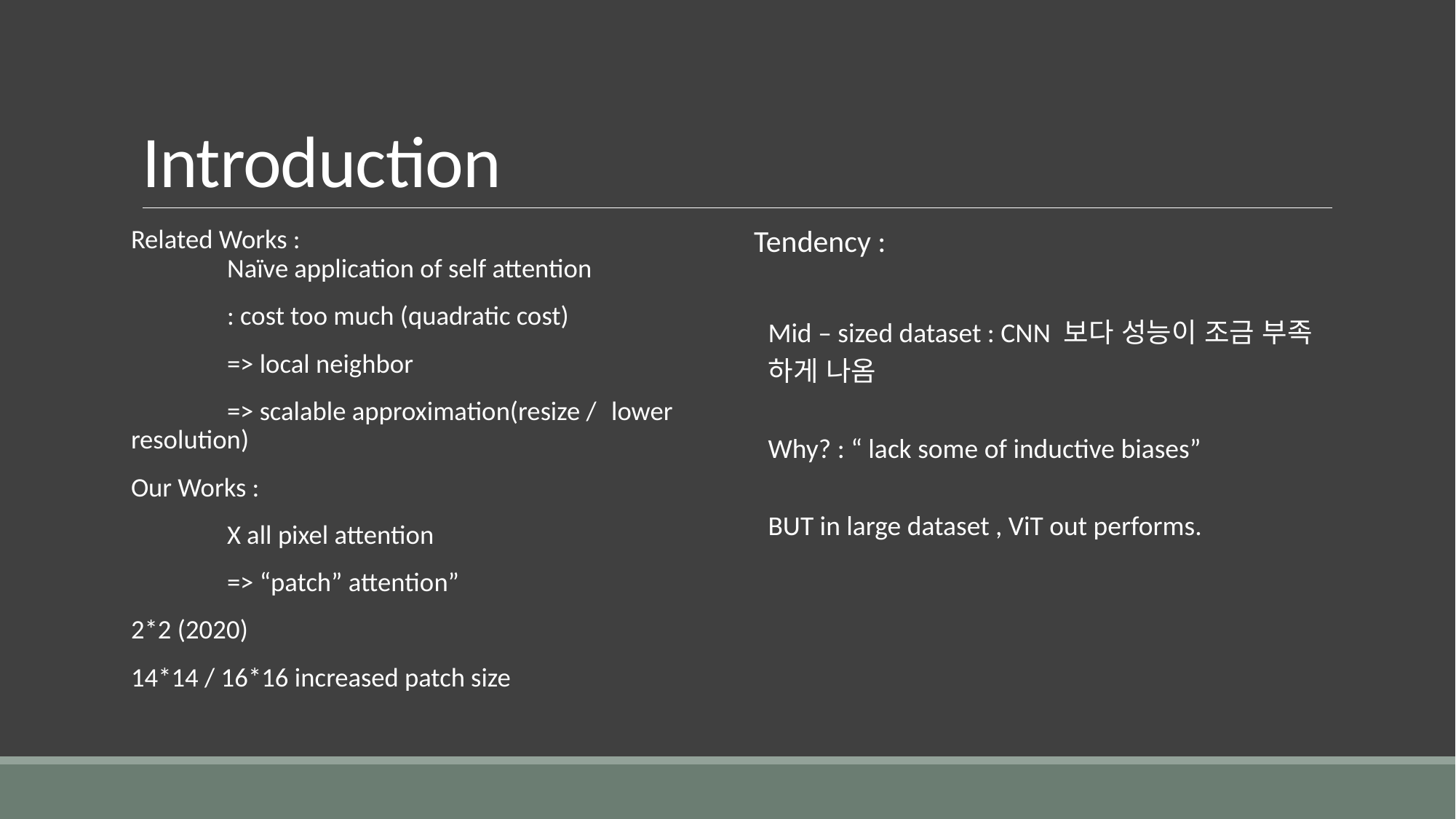

# Introduction
Related Works :
	Naïve application of self attention
	: cost too much (quadratic cost)
	=> local neighbor
	=> scalable approximation(resize / 	lower resolution)
Our Works :
	X all pixel attention
	=> “patch” attention”
2*2 (2020)
14*14 / 16*16 increased patch size
Tendency :

Mid – sized dataset : CNN 보다 성능이 조금 부족
하게 나옴

Why? : “ lack some of inductive biases”

BUT in large dataset , ViT out performs.